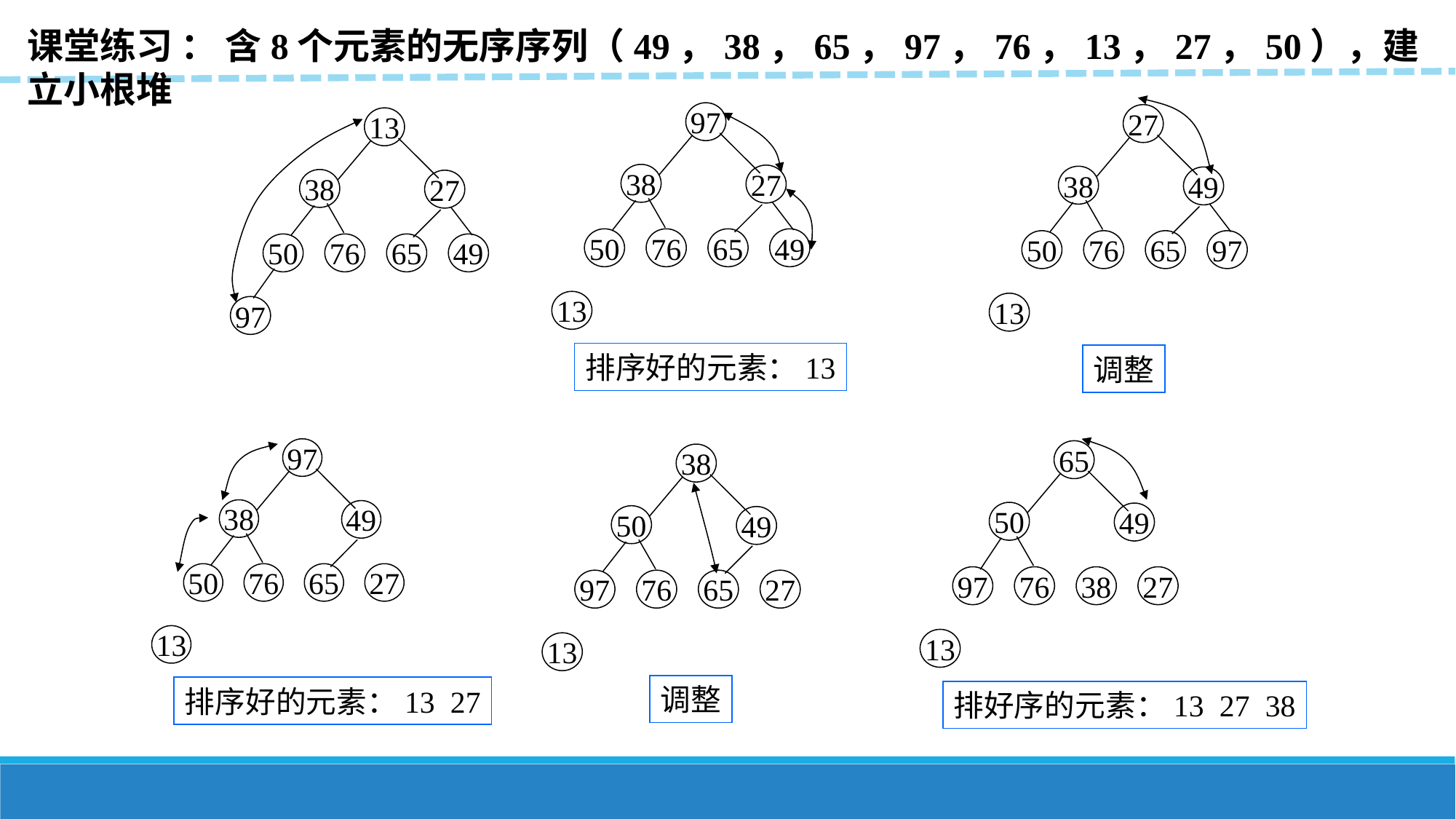

课堂练习 ： 含8个元素的无序序列（49，38，65，97，76，13，27，50），建立小根堆

97

38
27

50
76
65
49
13
排序好的元素：13
27

38
49

50
76
65
97
13
调整
13

38
27

50
76
65
49

97

97

38
49

50
76
65
27
13
排序好的元素：13  27

65

50
49

97
76
38
27
13
排好序的元素：13  27  38

38

50
49

97
76
65
27
13
调整